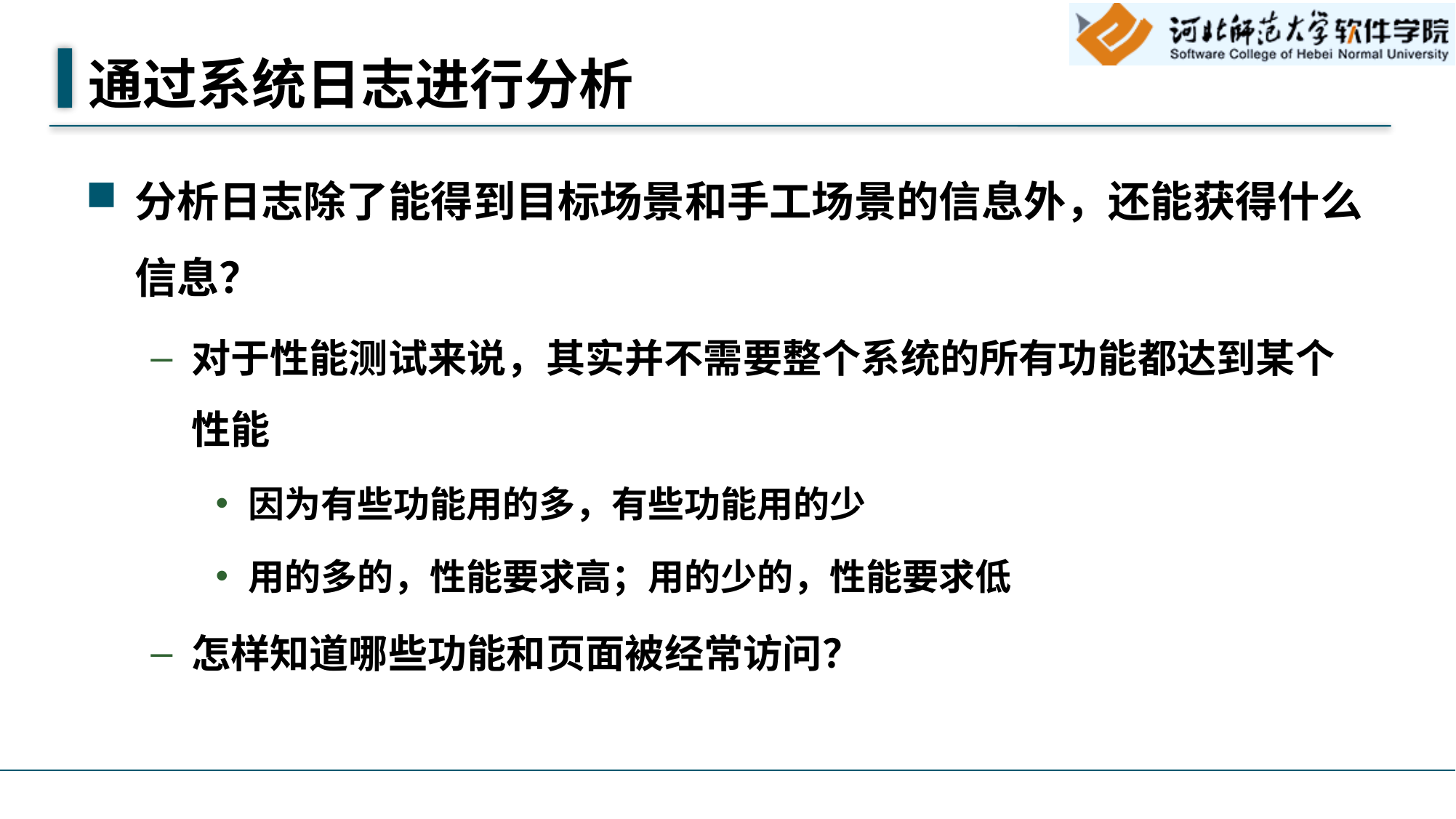

# 通过系统日志进行分析
分析日志除了能得到目标场景和手工场景的信息外，还能获得什么信息？
对于性能测试来说，其实并不需要整个系统的所有功能都达到某个性能
因为有些功能用的多，有些功能用的少
用的多的，性能要求高；用的少的，性能要求低
怎样知道哪些功能和页面被经常访问？